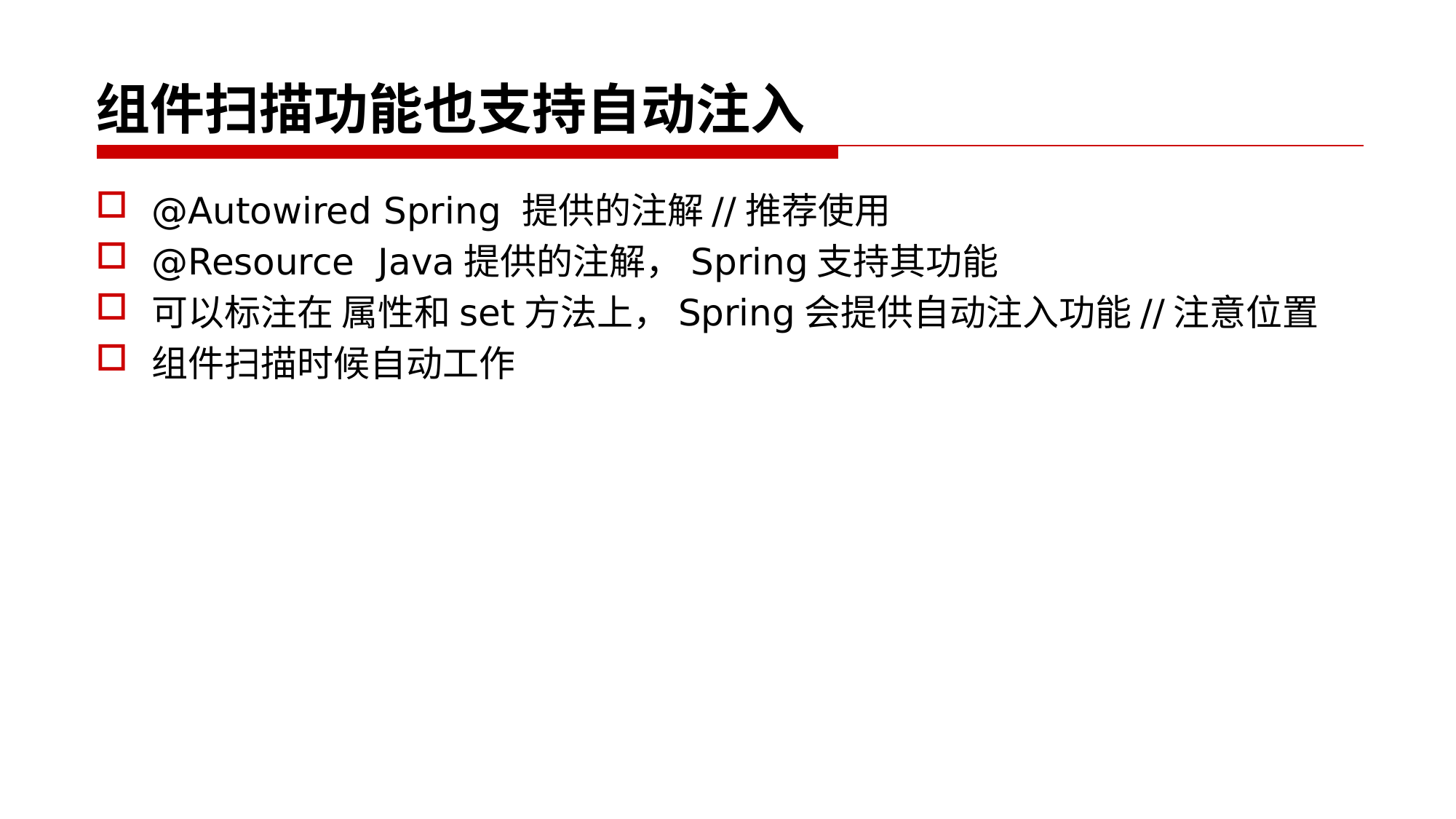

# 组件扫描功能也支持自动注入
@Autowired Spring 提供的注解//推荐使用
@Resource  Java提供的注解，Spring支持其功能
可以标注在 属性和set方法上，Spring会提供自动注入功能//注意位置
组件扫描时候自动工作